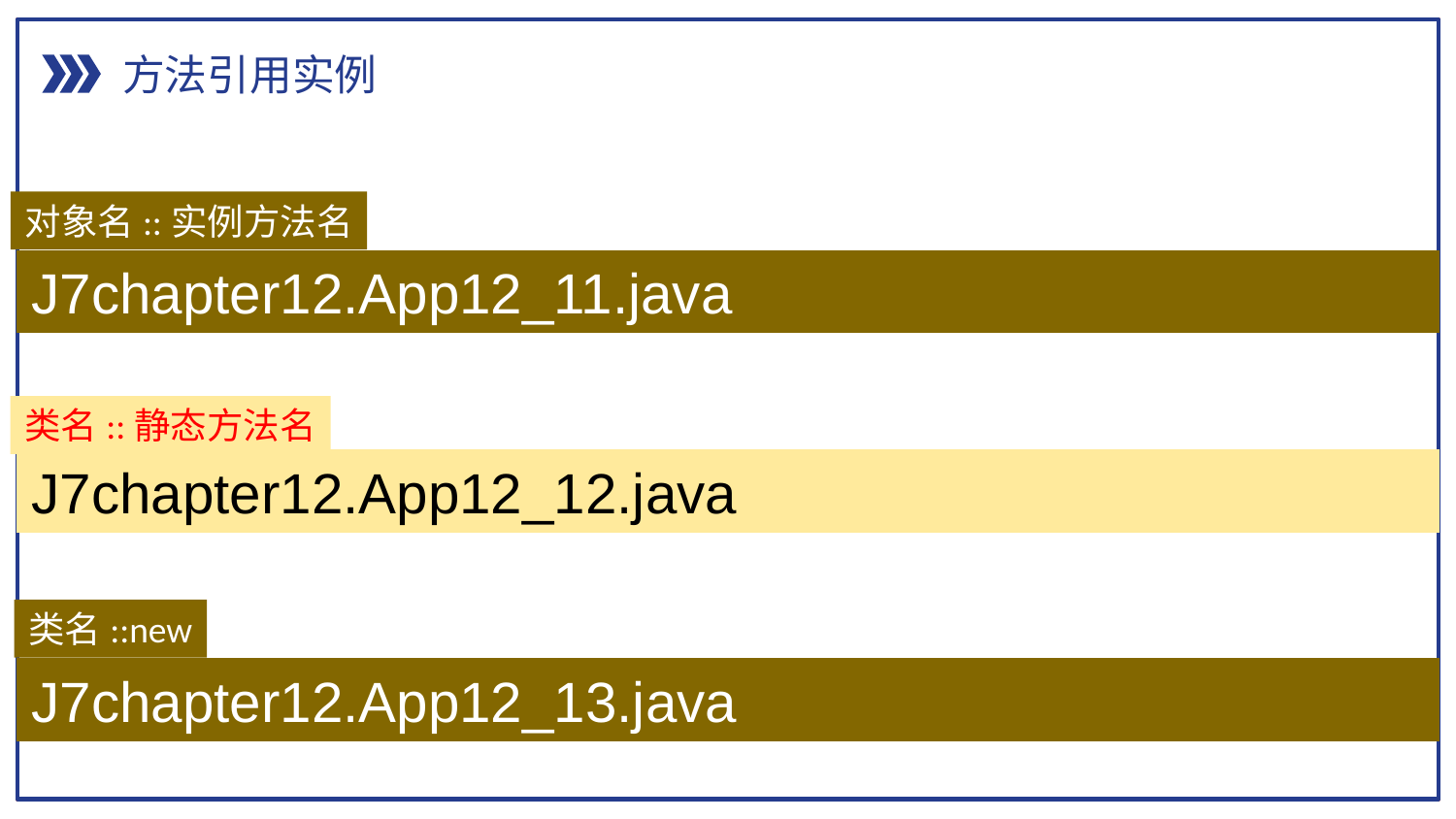

方法引用实例

对象名::实例方法名
J7chapter12.App12_11.java
类名::静态方法名
J7chapter12.App12_12.java
类名::new
J7chapter12.App12_13.java